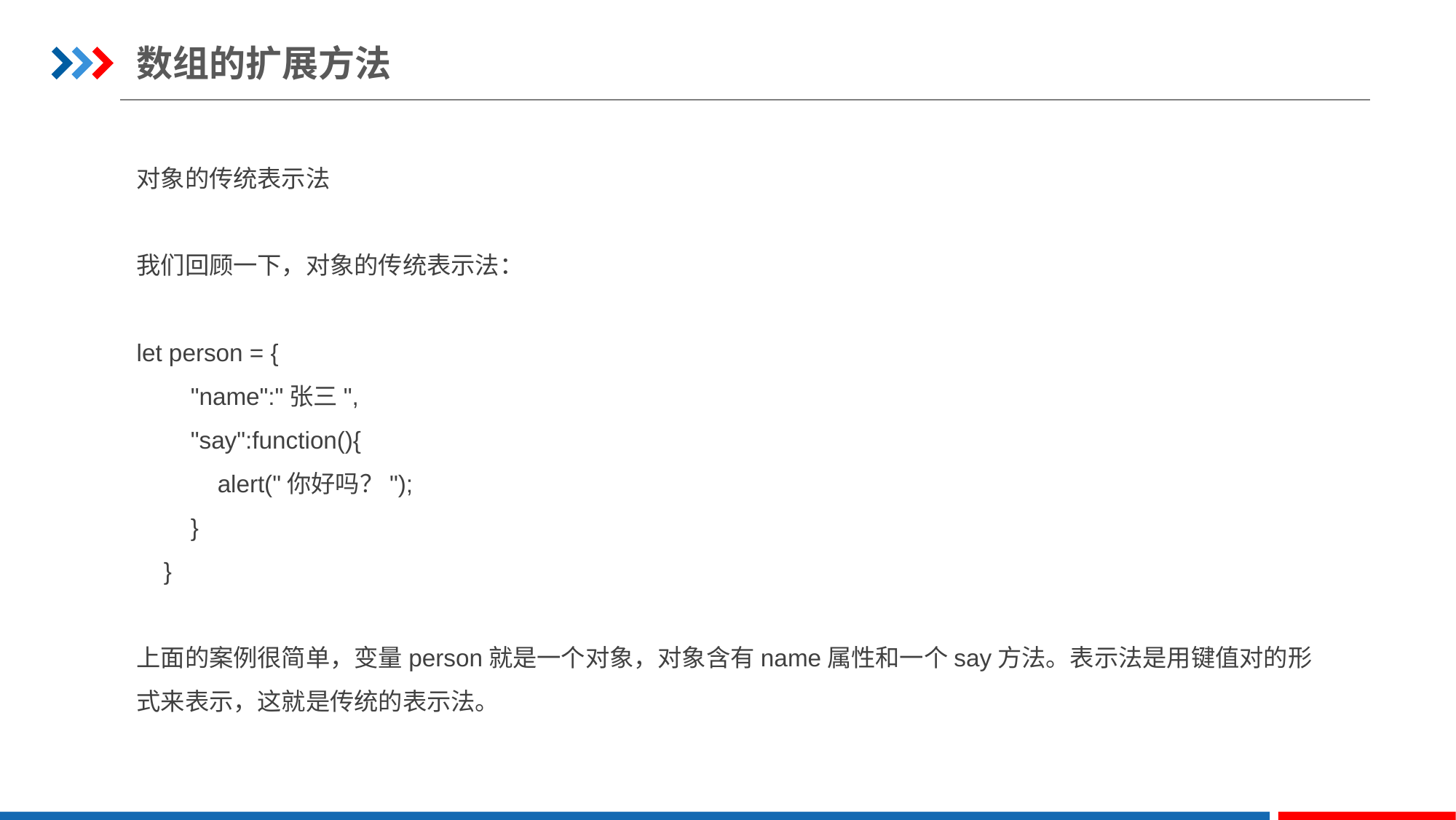

数组的扩展方法
对象的传统表示法

我们回顾一下，对象的传统表示法：

let person = {
        "name":"张三",
        "say":function(){
            alert("你好吗？");
        }
    }

上面的案例很简单，变量person就是一个对象，对象含有name属性和一个say方法。表示法是用键值对的形式来表示，这就是传统的表示法。